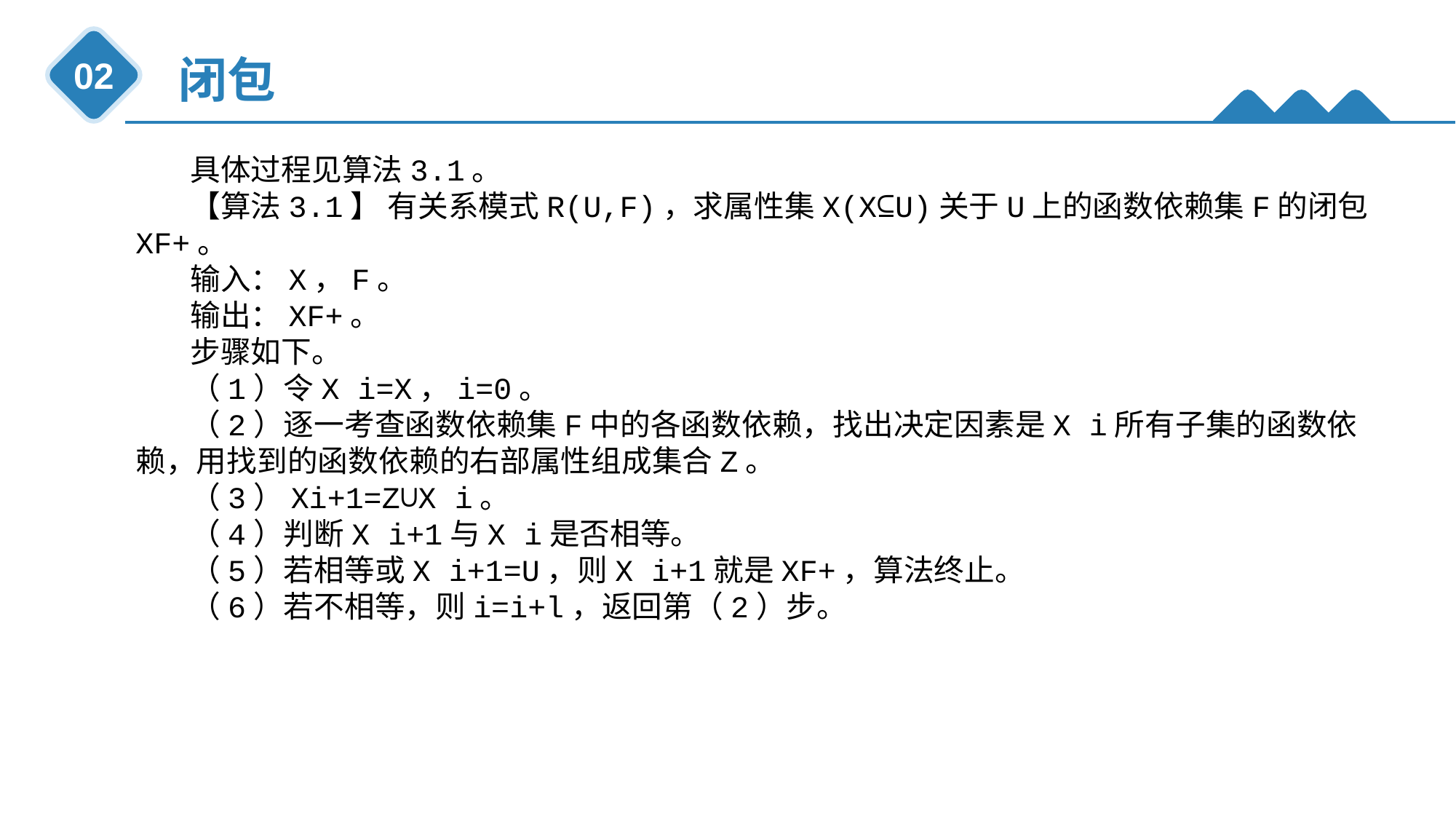

闭包
02

具体过程见算法3.1。
【算法3.1】 有关系模式R(U,F)，求属性集X(X⊆U)关于U上的函数依赖集F的闭包XF+。
输入：X，F。
输出：XF+。
步骤如下。
（1）令X i=X，i=0。
（2）逐一考查函数依赖集F中的各函数依赖，找出决定因素是X i所有子集的函数依赖，用找到的函数依赖的右部属性组成集合Z。
（3）Xi+1=Z∪X i。
（4）判断X i+1与X i是否相等。
（5）若相等或X i+1=U，则X i+1就是XF+，算法终止。
（6）若不相等，则i=i+l，返回第（2）步。